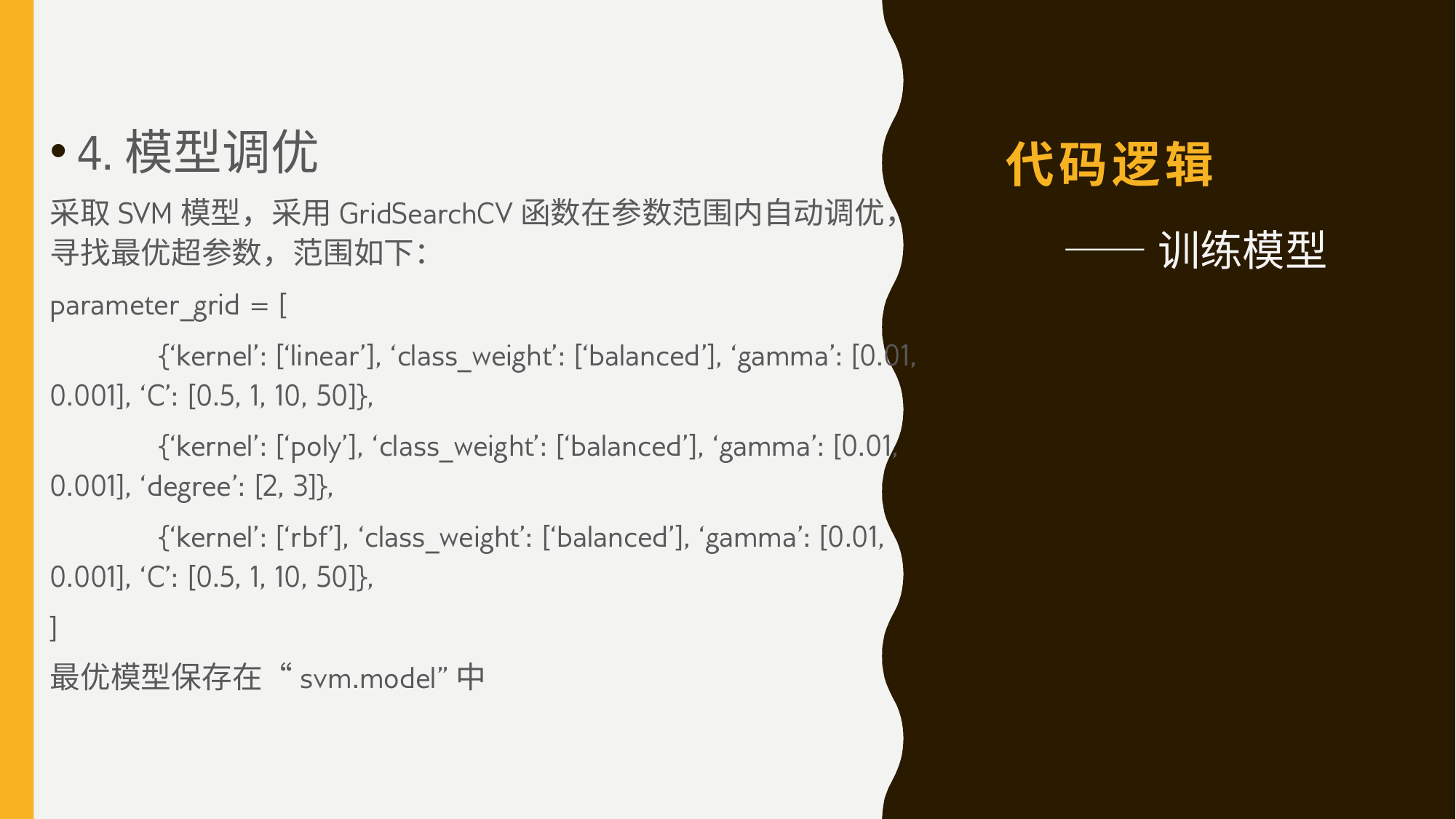

# 代码逻辑
4.模型调优
采取SVM模型，采用GridSearchCV函数在参数范围内自动调优，寻找最优超参数，范围如下：
parameter_grid = [
	{‘kernel’: [‘linear’], ‘class_weight’: [‘balanced’], ‘gamma’: [0.01, 0.001], ‘C’: [0.5, 1, 10, 50]},
	{‘kernel’: [‘poly’], ‘class_weight’: [‘balanced’], ‘gamma’: [0.01, 0.001], ‘degree’: [2, 3]},
	{‘kernel’: [‘rbf’], ‘class_weight’: [‘balanced’], ‘gamma’: [0.01, 0.001], ‘C’: [0.5, 1, 10, 50]},
]
最优模型保存在“svm.model”中
      ——训练模型